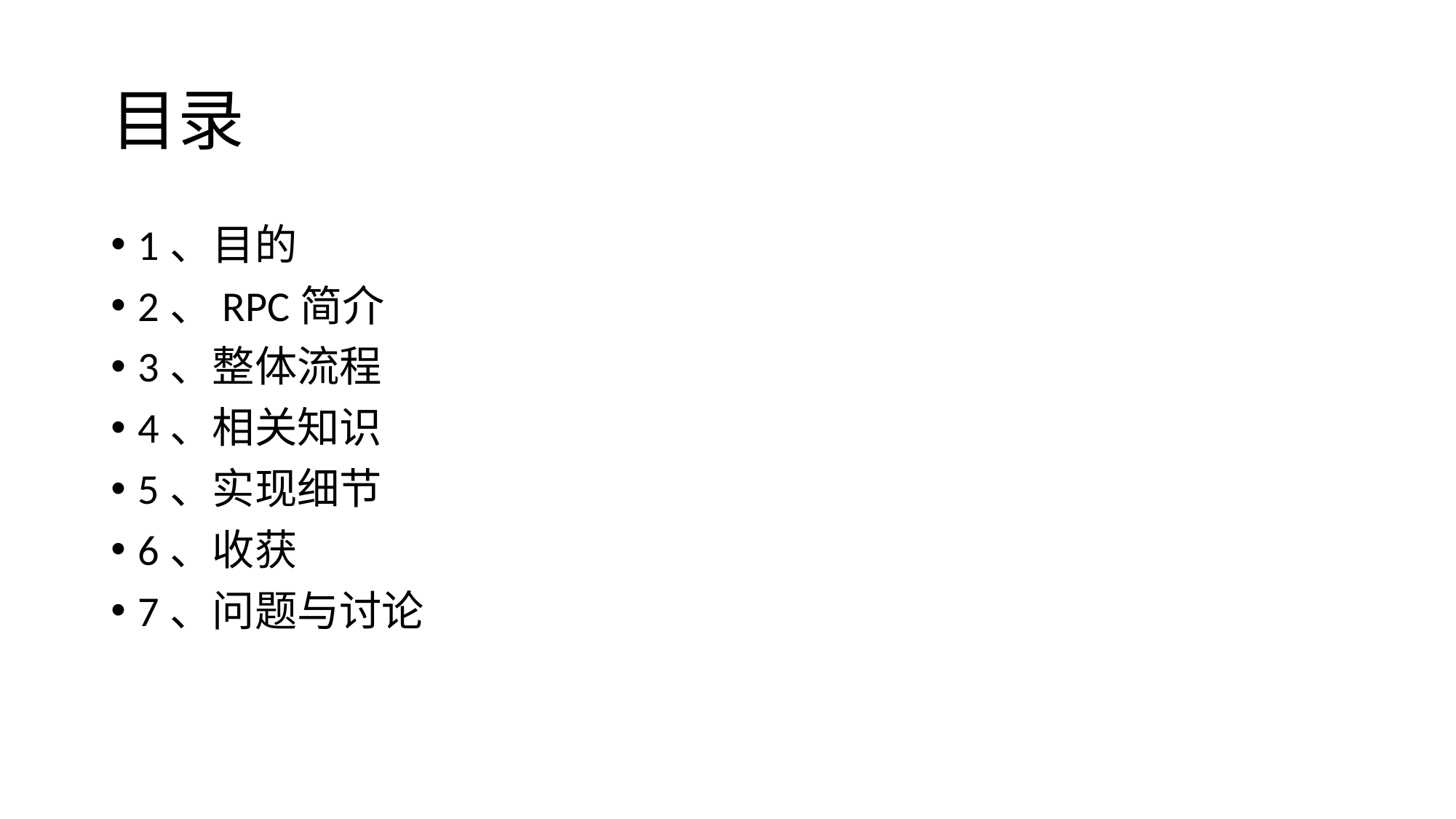

# 目录
1、目的
2、RPC简介
3、整体流程
4、相关知识
5、实现细节
6、收获
7、问题与讨论